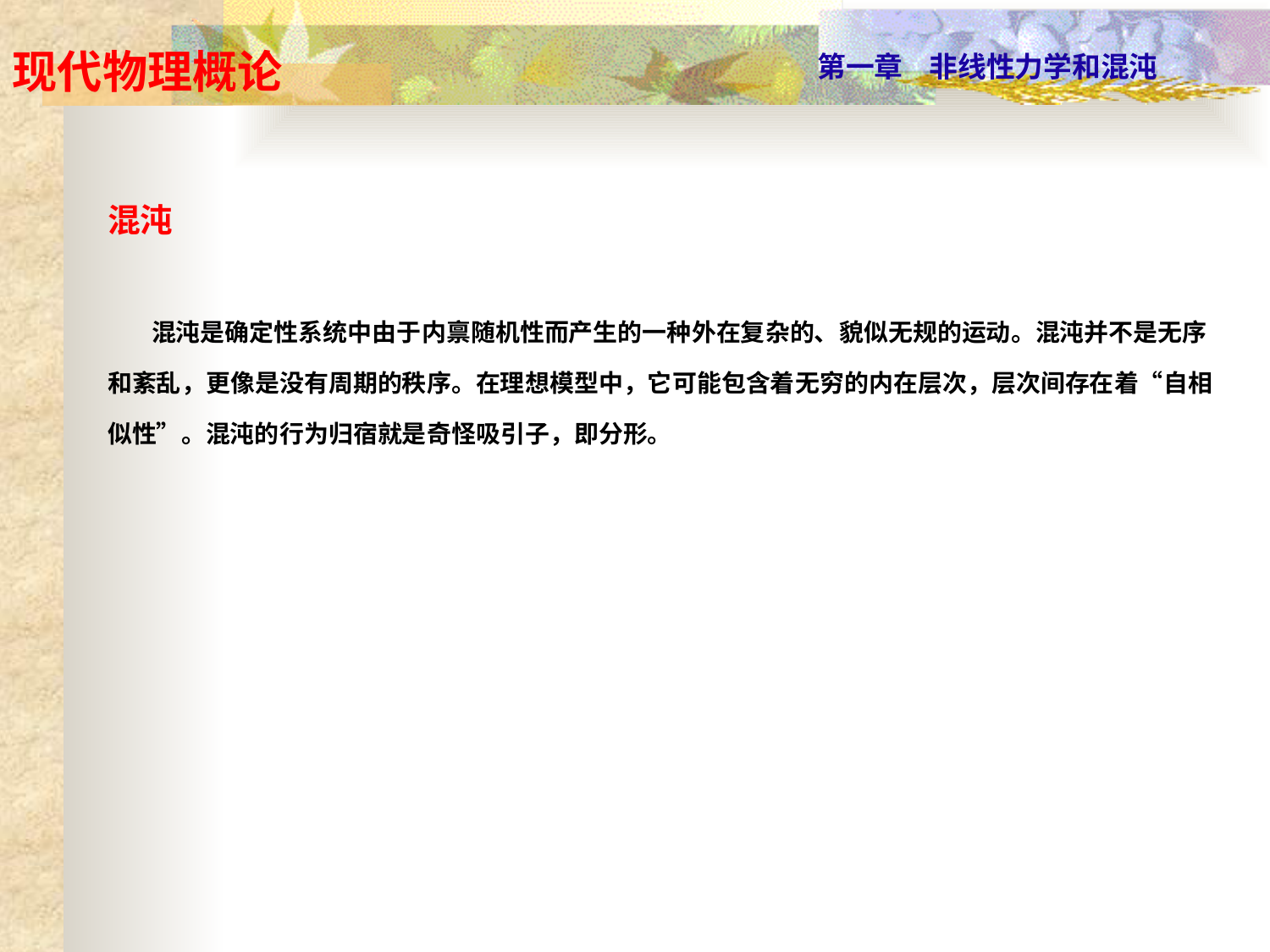

混沌
        混沌是确定性系统中由于内禀随机性而产生的一种外在复杂的、貌似无规的运动。混沌并不是无序和紊乱，更像是没有周期的秩序。在理想模型中，它可能包含着无穷的内在层次，层次间存在着“自相似性”。混沌的行为归宿就是奇怪吸引子，即分形。